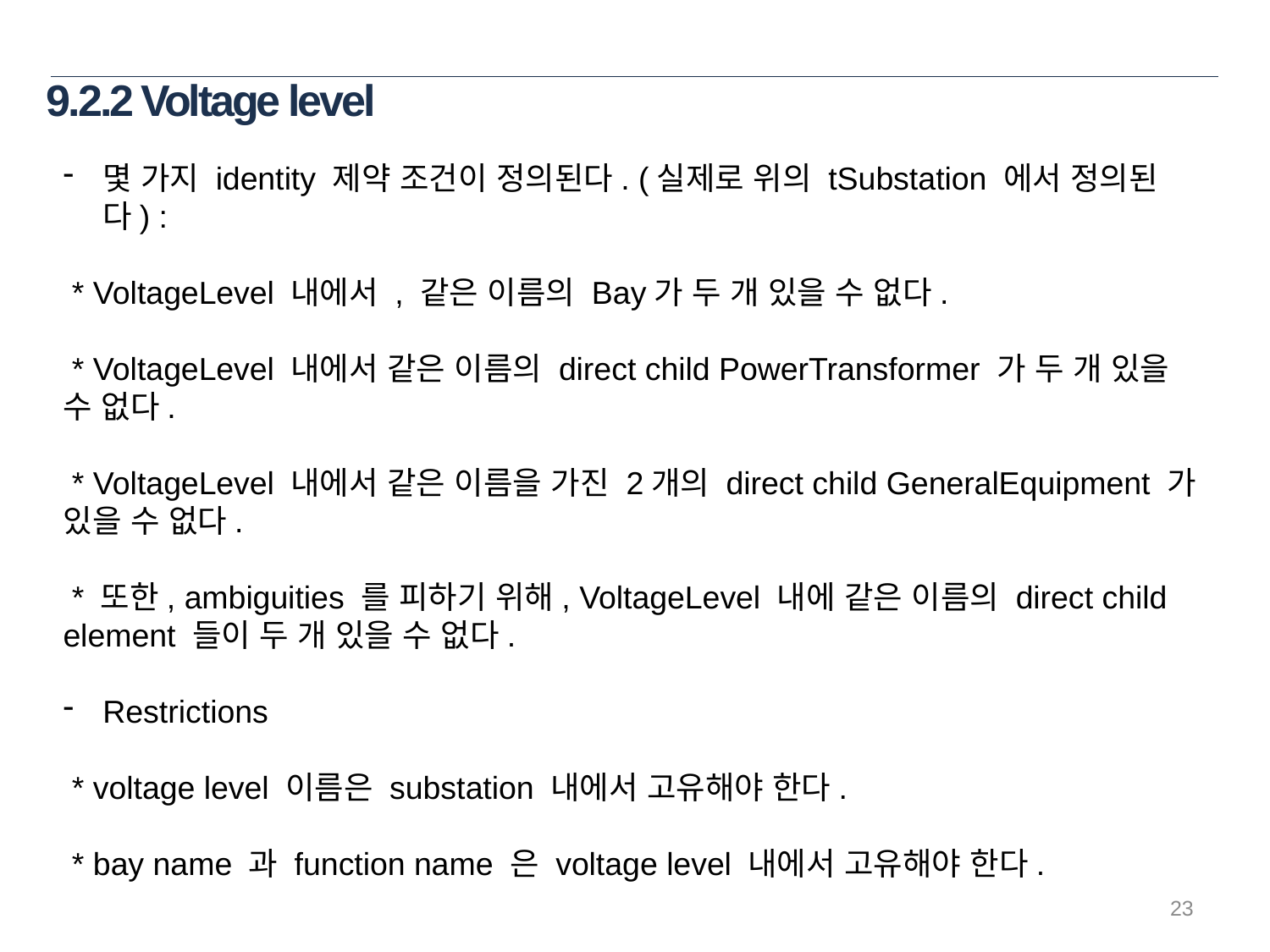

9.2.2 Voltage level
몇 가지 identity 제약 조건이 정의된다. (실제로 위의 tSubstation 에서 정의된다) :

 * VoltageLevel 내에서 , 같은 이름의 Bay가 두 개 있을 수 없다.

 * VoltageLevel 내에서 같은 이름의 direct child PowerTransformer 가 두 개 있을 수 없다.

 * VoltageLevel 내에서 같은 이름을 가진 2개의 direct child GeneralEquipment 가 있을 수 없다.

 * 또한, ambiguities 를 피하기 위해, VoltageLevel 내에 같은 이름의 direct child element 들이 두 개 있을 수 없다.

Restrictions

 * voltage level 이름은 substation 내에서 고유해야 한다.

 * bay name 과 function name 은 voltage level 내에서 고유해야 한다.
23